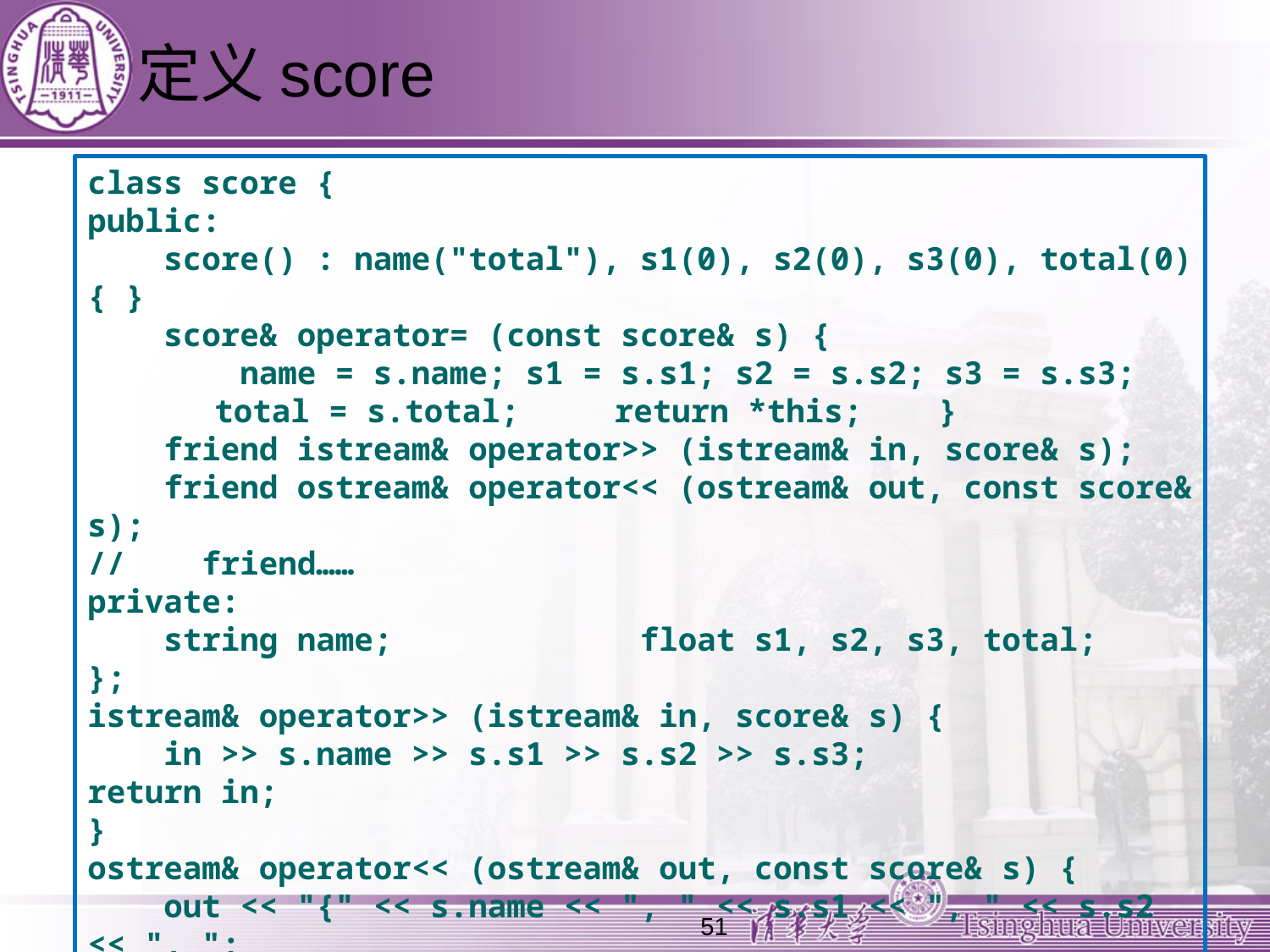

# 定义score
class score {
public:
    score() : name("total"), s1(0), s2(0), s3(0), total(0) { }
    score& operator= (const score& s) {
        name = s.name; s1 = s.s1; s2 = s.s2; s3 = s.s3;
	total = s.total;     return *this;    }
    friend istream& operator>> (istream& in, score& s);
    friend ostream& operator<< (ostream& out, const score& s);
//    friend……
private:
    string name;             float s1, s2, s3, total;
};
istream& operator>> (istream& in, score& s) {
    in >> s.name >> s.s1 >> s.s2 >> s.s3;              return in;
}
ostream& operator<< (ostream& out, const score& s) {
    out << "{" << s.name << ", " << s.s1 << ", " << s.s2 << ", ";
    out << s.s3 << ", " << s.total << "}";            return out;
}
51